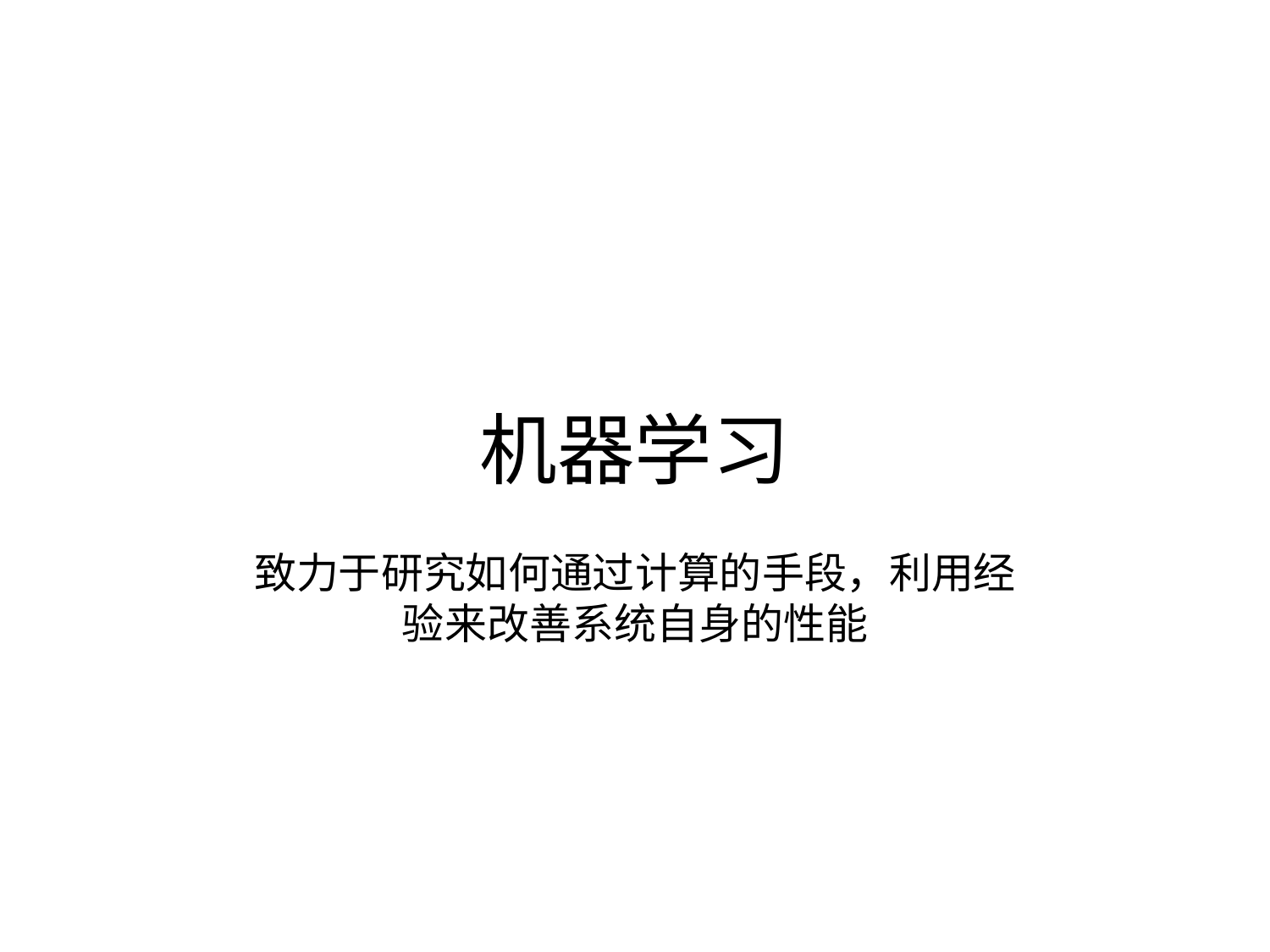

# 机器学习
致力于研究如何通过计算的手段，利用经
验来改善系统自身的性能